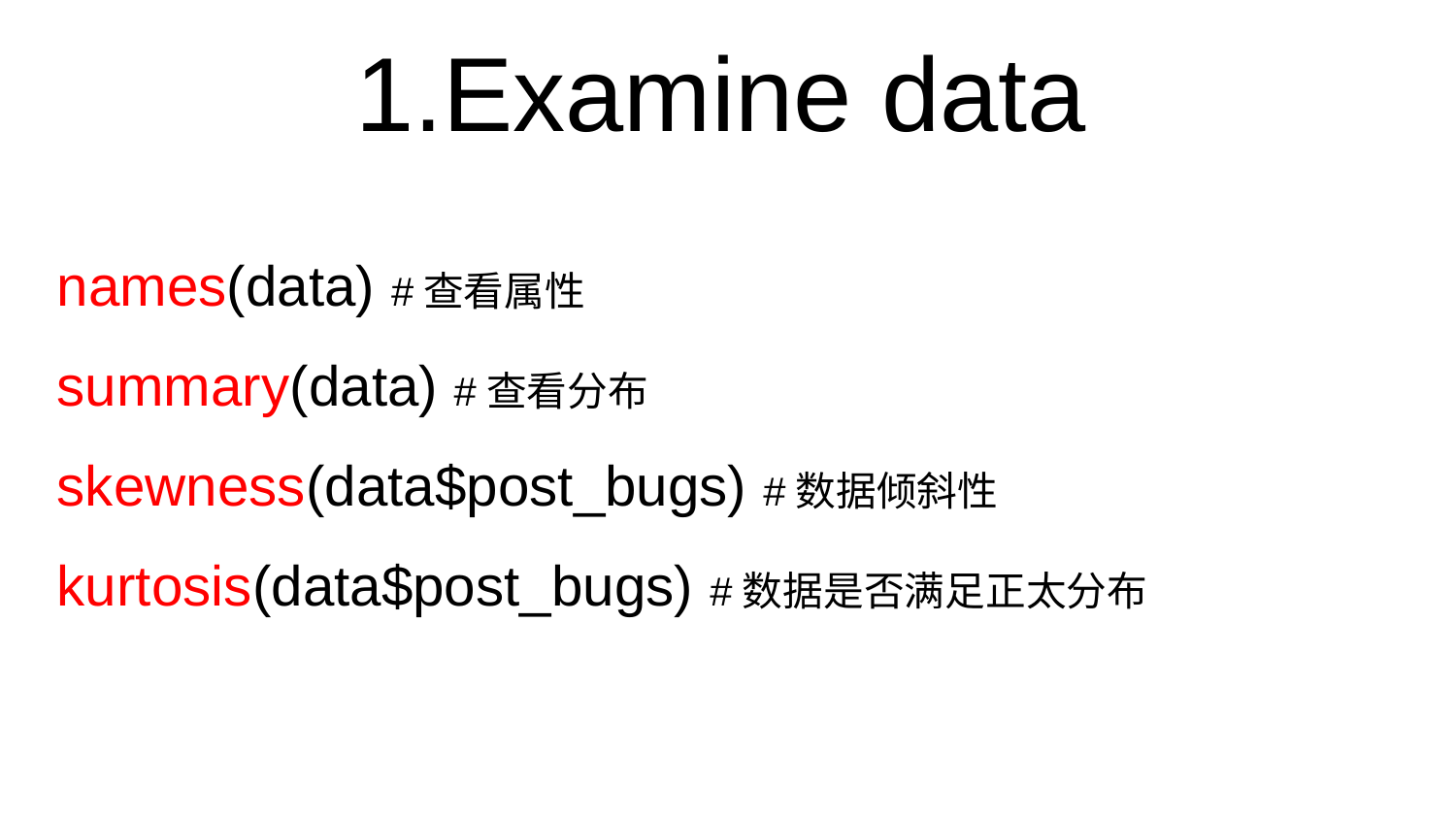

# 1.Examine data
names(data) #查看属性
summary(data) #查看分布
skewness(data$post_bugs) #数据倾斜性
kurtosis(data$post_bugs) #数据是否满足正太分布